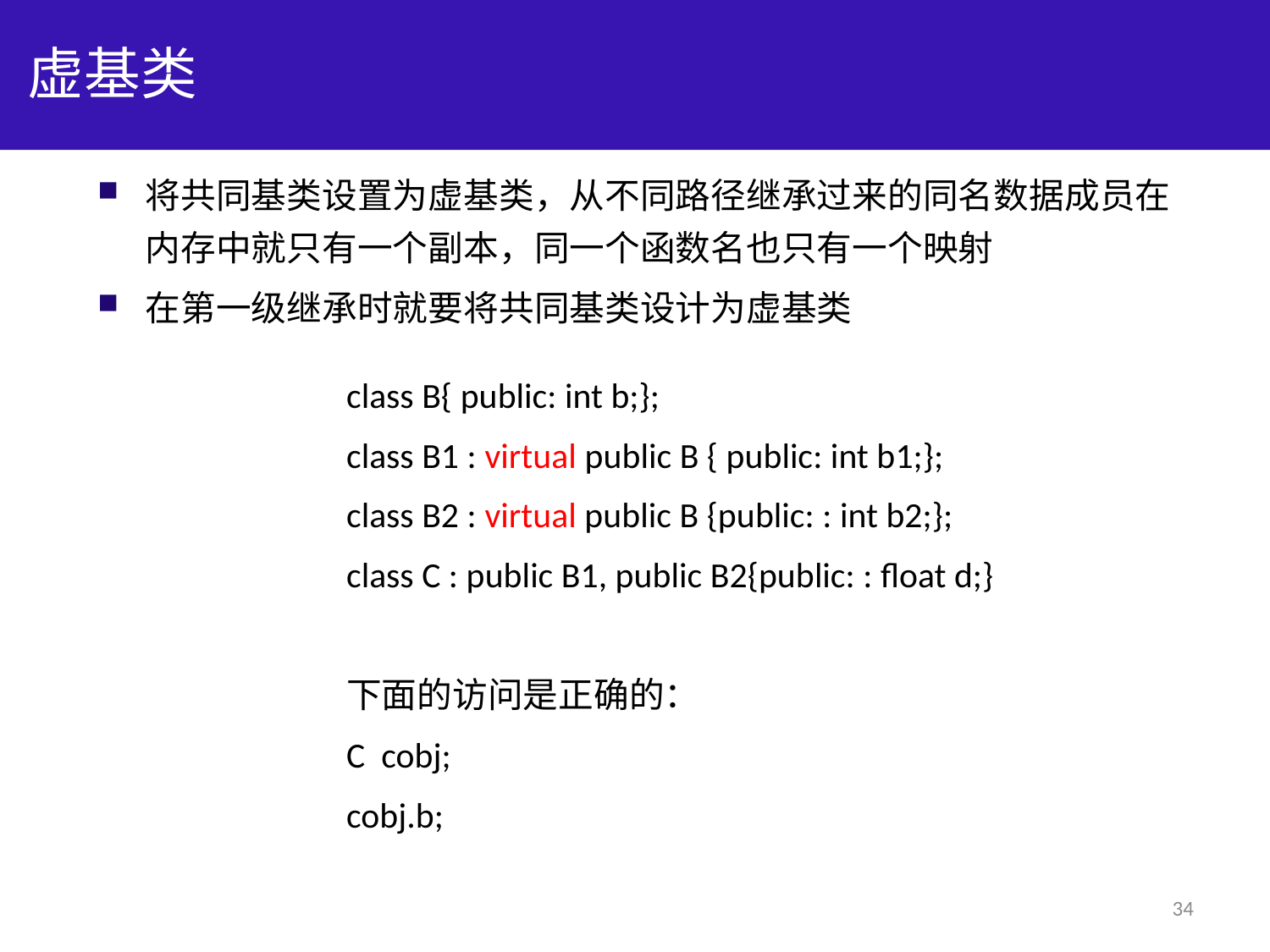

# 虚基类
将共同基类设置为虚基类，从不同路径继承过来的同名数据成员在内存中就只有一个副本，同一个函数名也只有一个映射
在第一级继承时就要将共同基类设计为虚基类
class B{ public: int b;};
class B1 : virtual public B { public: int b1;};
class B2 : virtual public B {public: : int b2;};
class C : public B1, public B2{public: : float d;}

下面的访问是正确的：
C  cobj;
cobj.b;
34